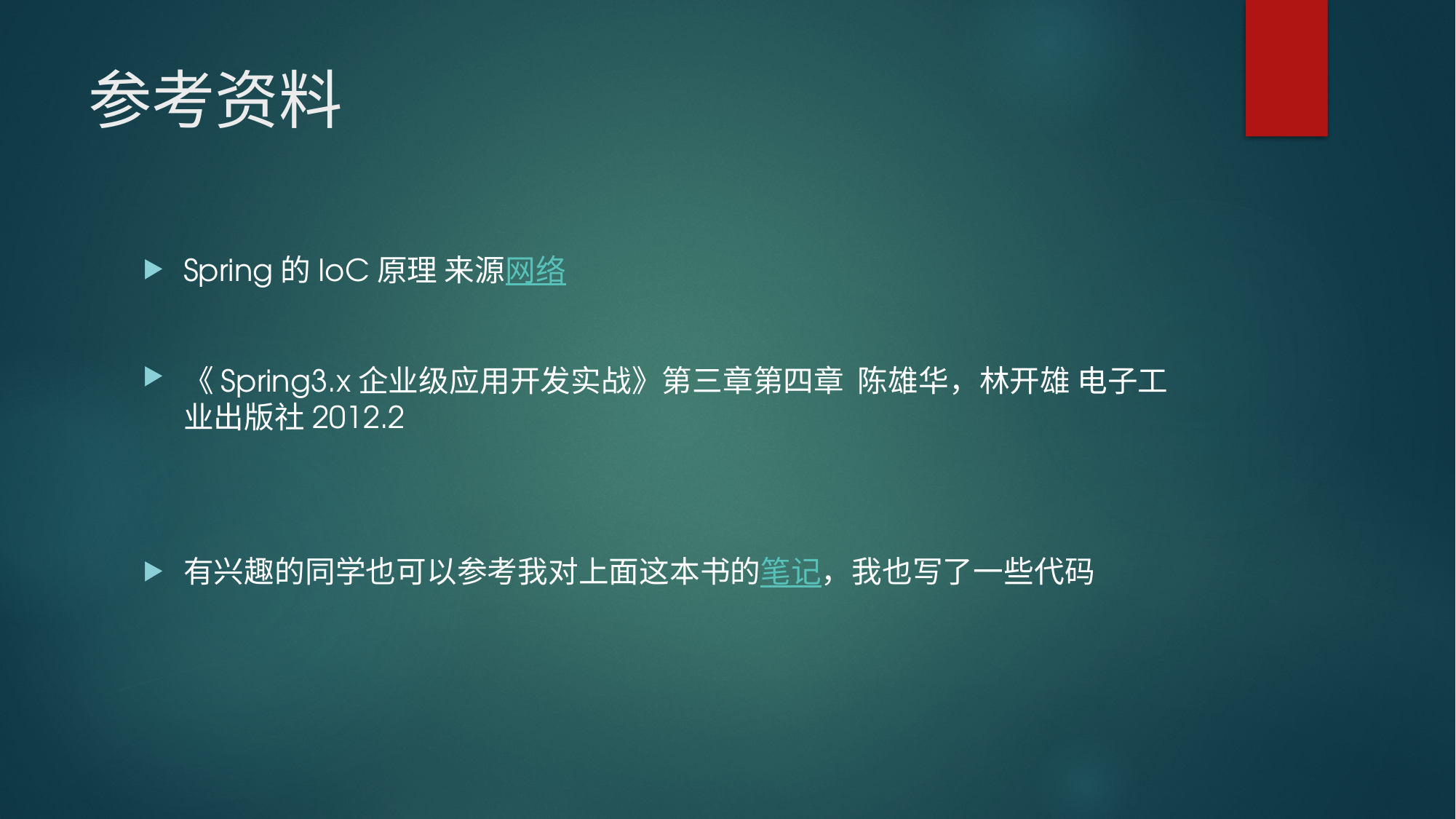

# 参考资料
Spring的IoC原理 来源网络

《Spring3.x企业级应用开发实战》第三章第四章  陈雄华，林开雄 电子工业出版社2012.2

有兴趣的同学也可以参考我对上面这本书的笔记，我也写了一些代码